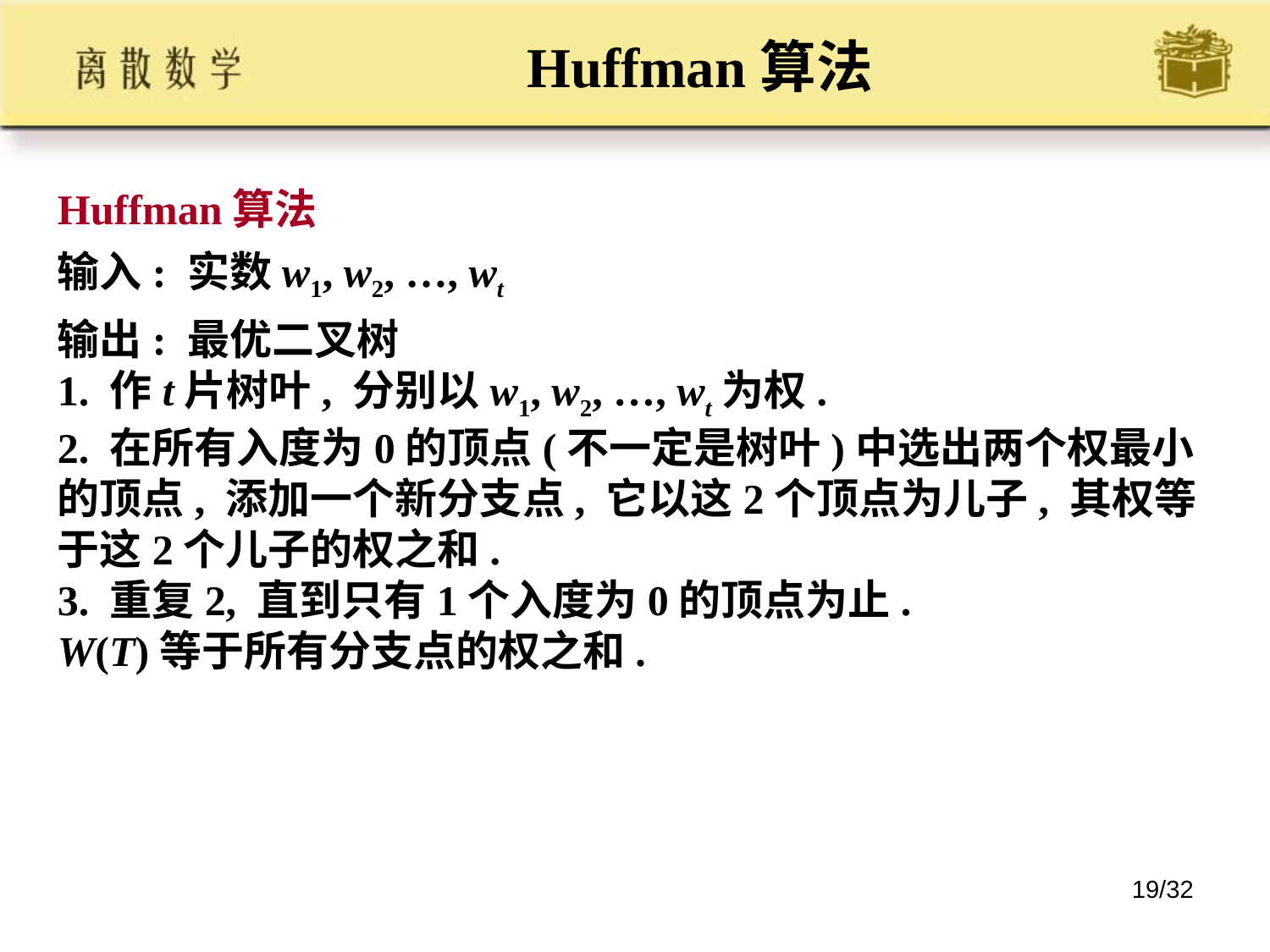

Huffman算法
Huffman算法
输入: 实数w1, w2, …, wt
输出: 最优二叉树
1. 作t片树叶, 分别以w1, w2, …, wt为权.
2. 在所有入度为0的顶点(不一定是树叶)中选出两个权最小的顶点, 添加一个新分支点, 它以这2个顶点为儿子, 其权等于这2个儿子的权之和.
3. 重复2, 直到只有1个入度为0的顶点为止.
W(T)等于所有分支点的权之和.
19/32